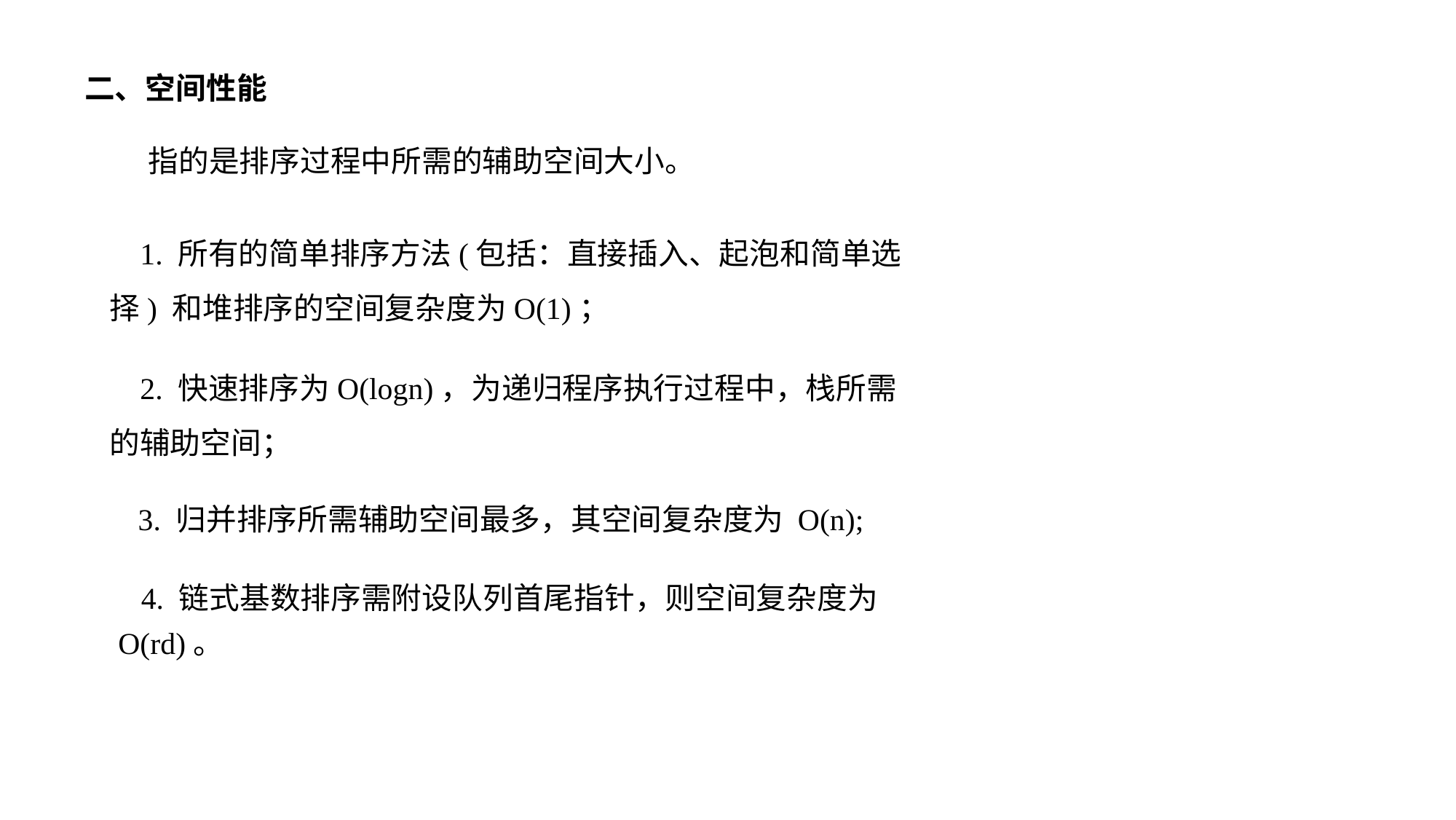

二、空间性能
指的是排序过程中所需的辅助空间大小。
    1. 所有的简单排序方法(包括：直接插入、起泡和简单选择) 和堆排序的空间复杂度为O(1)；
    2. 快速排序为O(logn)，为递归程序执行过程中，栈所需的辅助空间；
   3. 归并排序所需辅助空间最多，其空间复杂度为 O(n);
   4. 链式基数排序需附设队列首尾指针，则空间复杂度为 O(rd)。